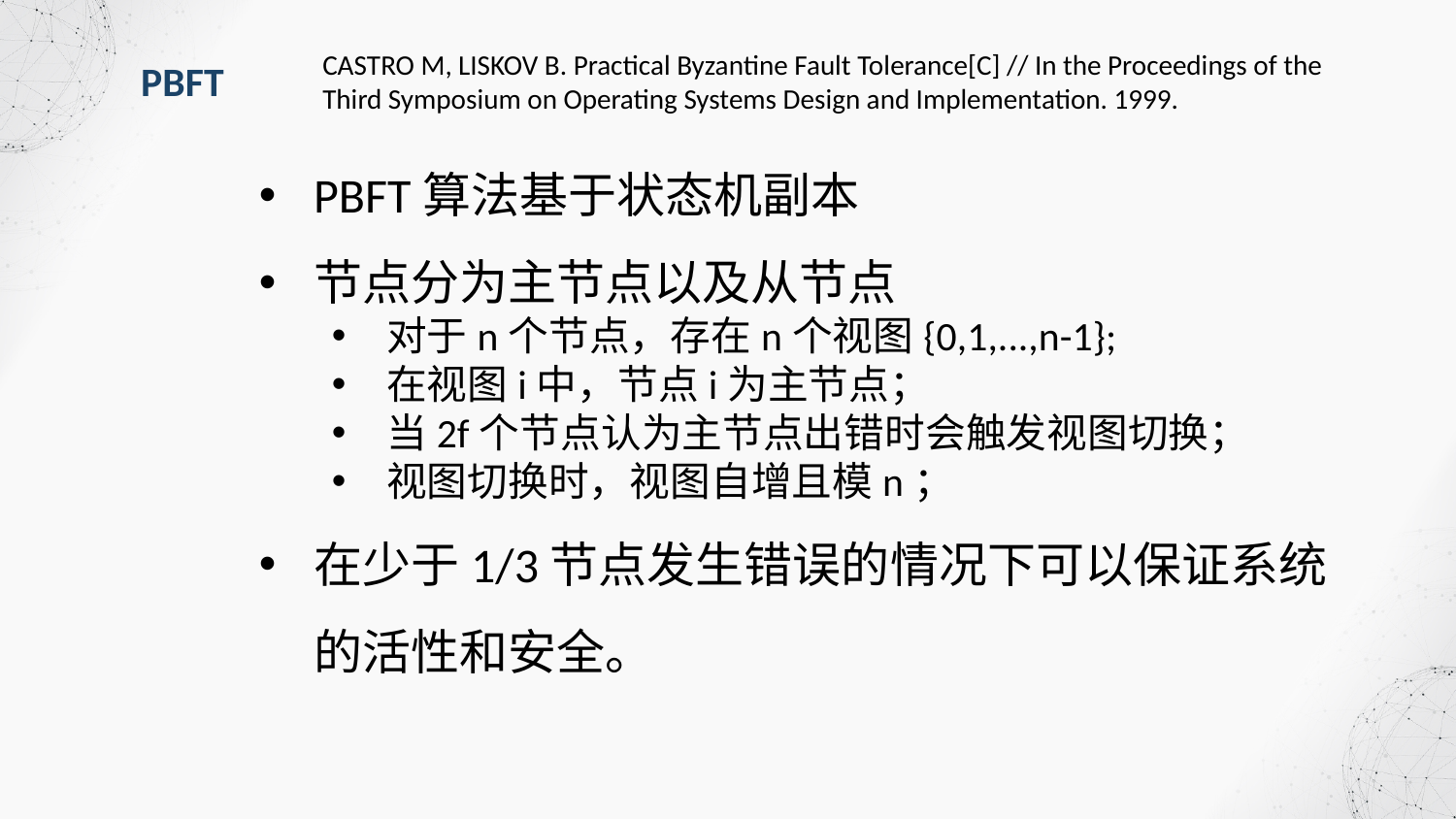

CASTRO M, LISKOV B. Practical Byzantine Fault Tolerance[C] // In the Proceedings of the Third Symposium on Operating Systems Design and Implementation. 1999.
PBFT
PBFT算法基于状态机副本
节点分为主节点以及从节点
对于n个节点，存在n个视图{0,1,...,n-1};
在视图i中，节点i为主节点；
当2f个节点认为主节点出错时会触发视图切换；
视图切换时，视图自增且模n；
在少于1/3节点发生错误的情况下可以保证系统的活性和安全。